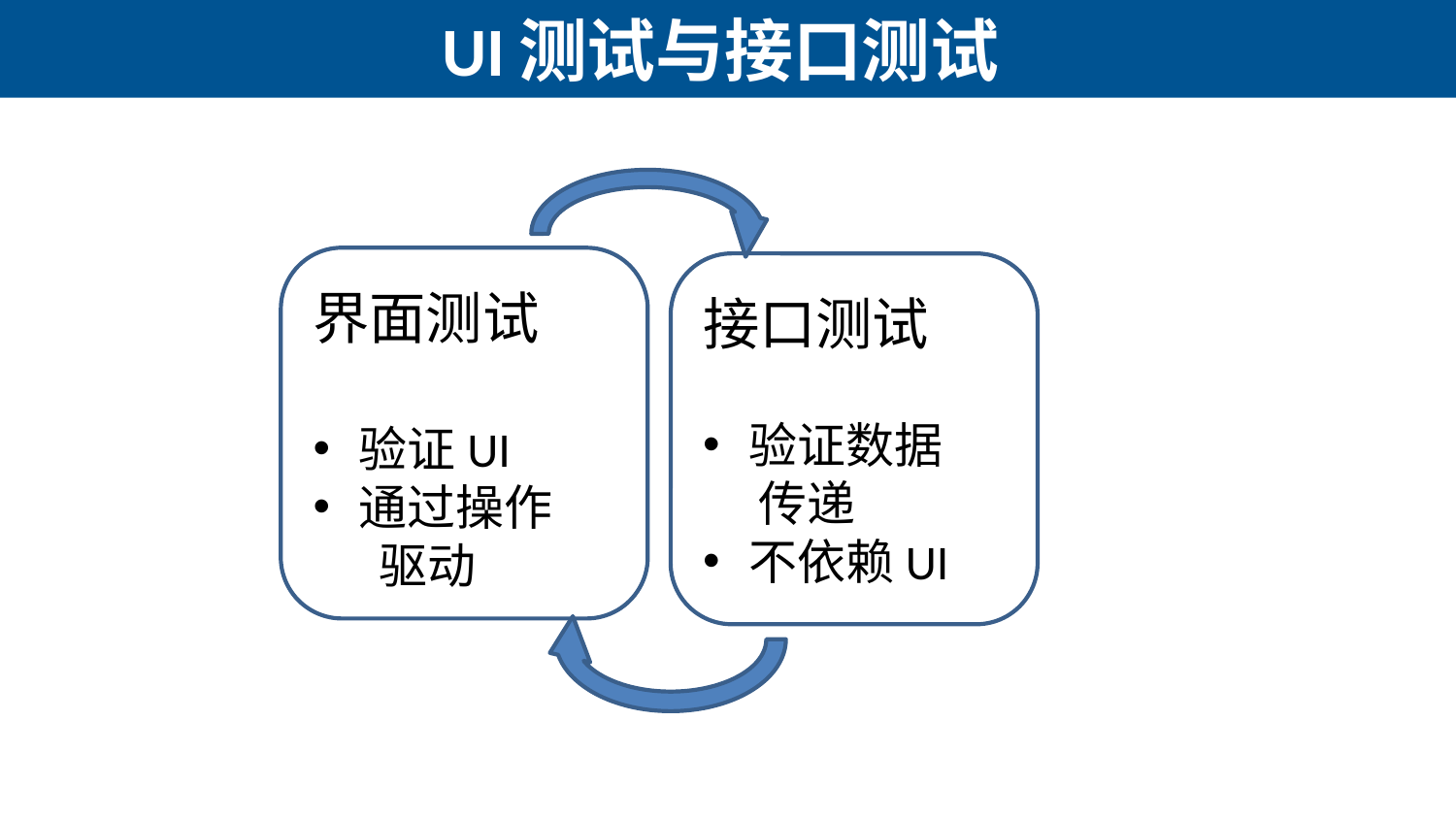

# UI测试与接口测试

界面测试

验证UI
通过操作
     驱动

接口测试

验证数据
    传递
不依赖UI